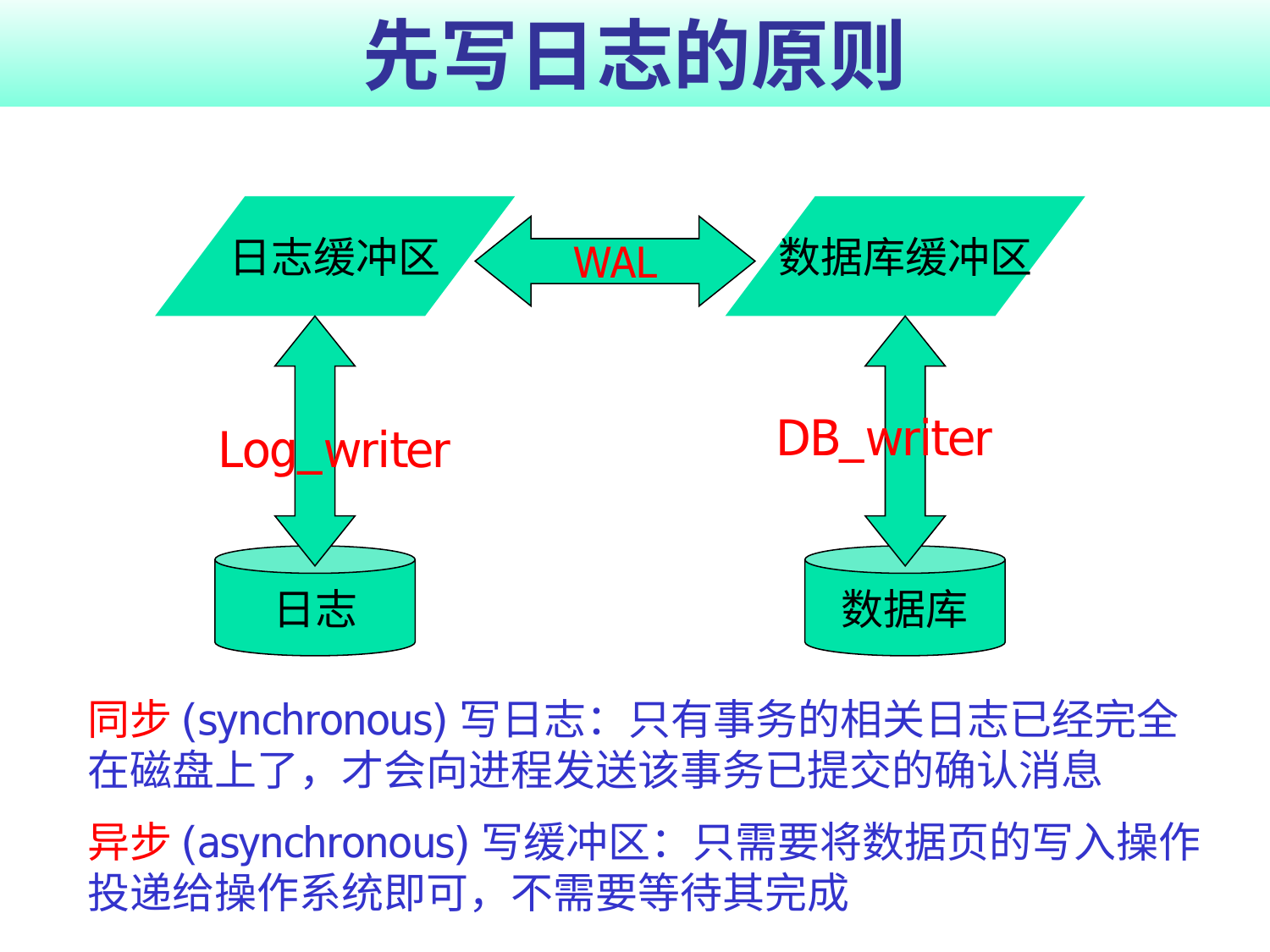

# 先写日志的原则
日志缓冲区
数据库缓冲区
WAL

DB_writer
Log_writer
日志
数据库
同步(synchronous)写日志：只有事务的相关日志已经完全在磁盘上了，才会向进程发送该事务已提交的确认消息
异步(asynchronous)写缓冲区：只需要将数据页的写入操作投递给操作系统即可，不需要等待其完成